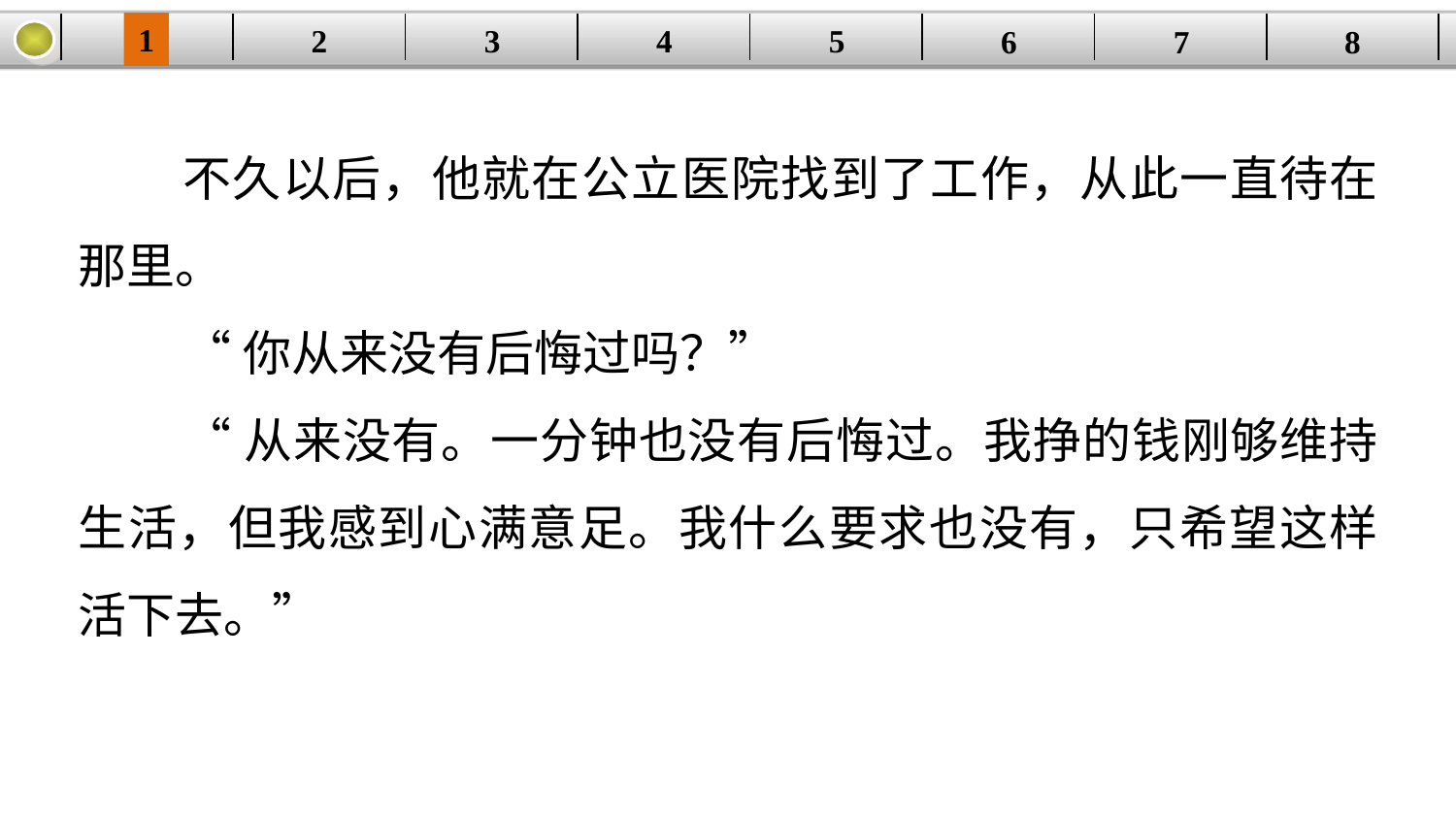

1
2
3
4
|  |  |  |  |  |  |  |  |
| --- | --- | --- | --- | --- | --- | --- | --- |
5
6
7
8

不久以后，他就在公立医院找到了工作，从此一直待在那里。
“你从来没有后悔过吗？”
“从来没有。一分钟也没有后悔过。我挣的钱刚够维持生活，但我感到心满意足。我什么要求也没有，只希望这样活下去。”